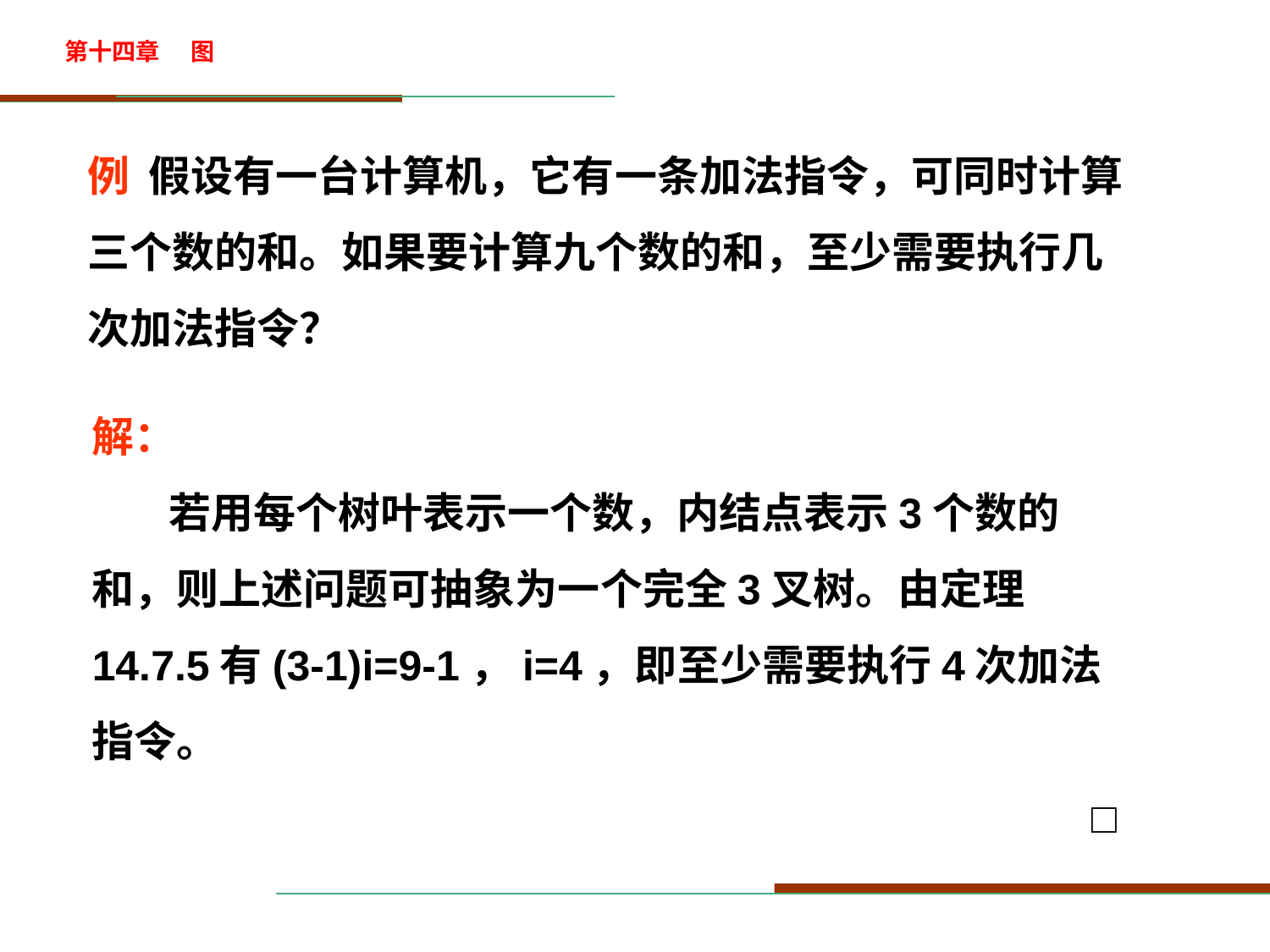

例  假设有一台计算机，它有一条加法指令，可同时计算三个数的和。如果要计算九个数的和，至少需要执行几次加法指令？
解：
       若用每个树叶表示一个数，内结点表示3个数的和，则上述问题可抽象为一个完全3叉树。由定理14.7.5有(3-1)i=9-1，i=4，即至少需要执行4次加法指令。
□